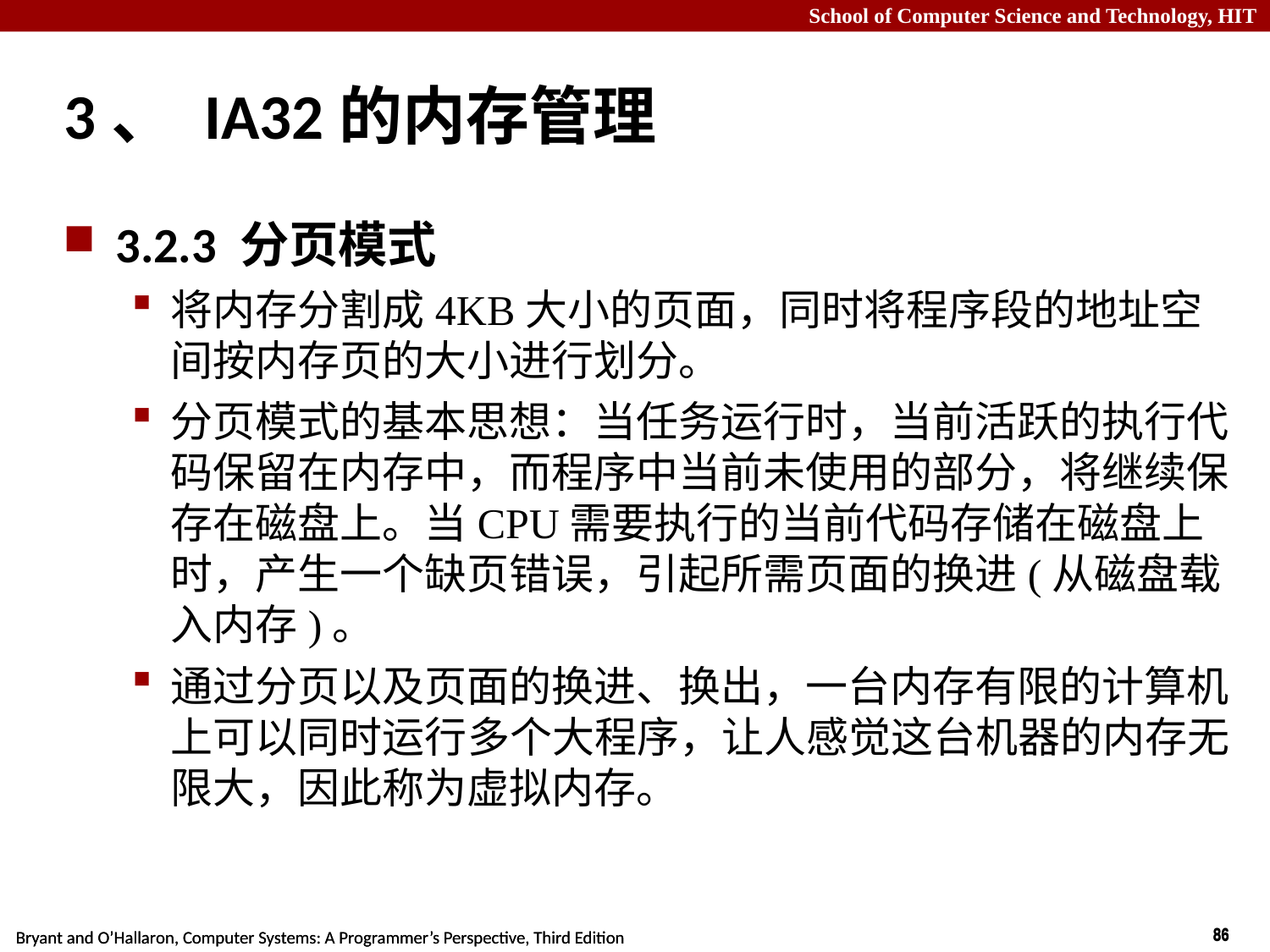

# 3、 IA32的内存管理
3.2.3 分页模式
将内存分割成4KB大小的页面，同时将程序段的地址空间按内存页的大小进行划分。
分页模式的基本思想：当任务运行时，当前活跃的执行代码保留在内存中，而程序中当前未使用的部分，将继续保存在磁盘上。当CPU需要执行的当前代码存储在磁盘上时，产生一个缺页错误，引起所需页面的换进(从磁盘载入内存)。
通过分页以及页面的换进、换出，一台内存有限的计算机上可以同时运行多个大程序，让人感觉这台机器的内存无限大，因此称为虚拟内存。